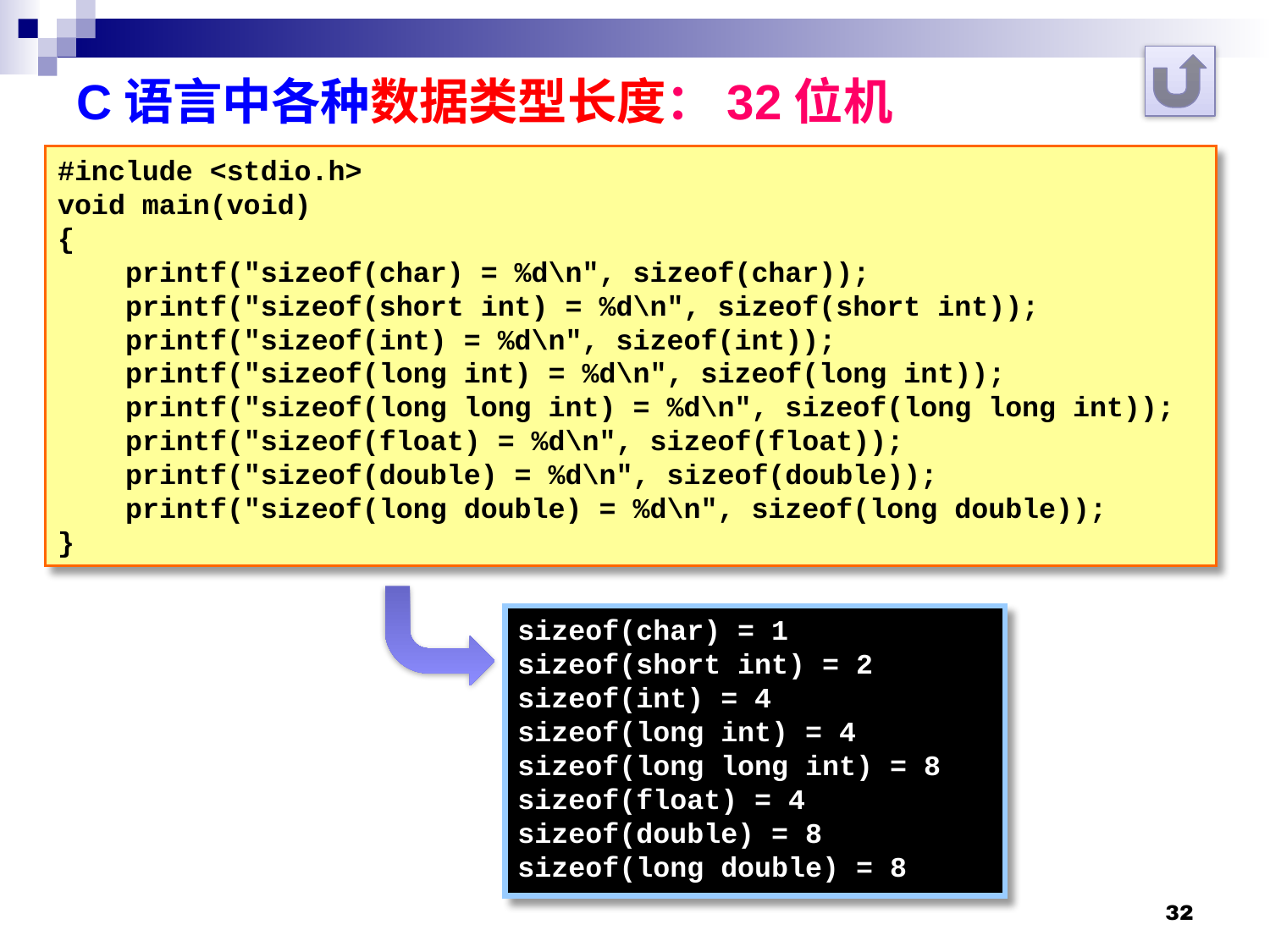

# C语言中各种数据类型长度：32位机
#include <stdio.h>
void main(void)
{
    printf("sizeof(char) = %d\n", sizeof(char));
    printf("sizeof(short int) = %d\n", sizeof(short int));
    printf("sizeof(int) = %d\n", sizeof(int));
    printf("sizeof(long int) = %d\n", sizeof(long int));
    printf("sizeof(long long int) = %d\n", sizeof(long long int));
    printf("sizeof(float) = %d\n", sizeof(float));
    printf("sizeof(double) = %d\n", sizeof(double));
    printf("sizeof(long double) = %d\n", sizeof(long double));
}

sizeof(char) = 1
sizeof(short int) = 2
sizeof(int) = 4
sizeof(long int) = 4
sizeof(long long int) = 8
sizeof(float) = 4
sizeof(double) = 8
sizeof(long double) = 8
32